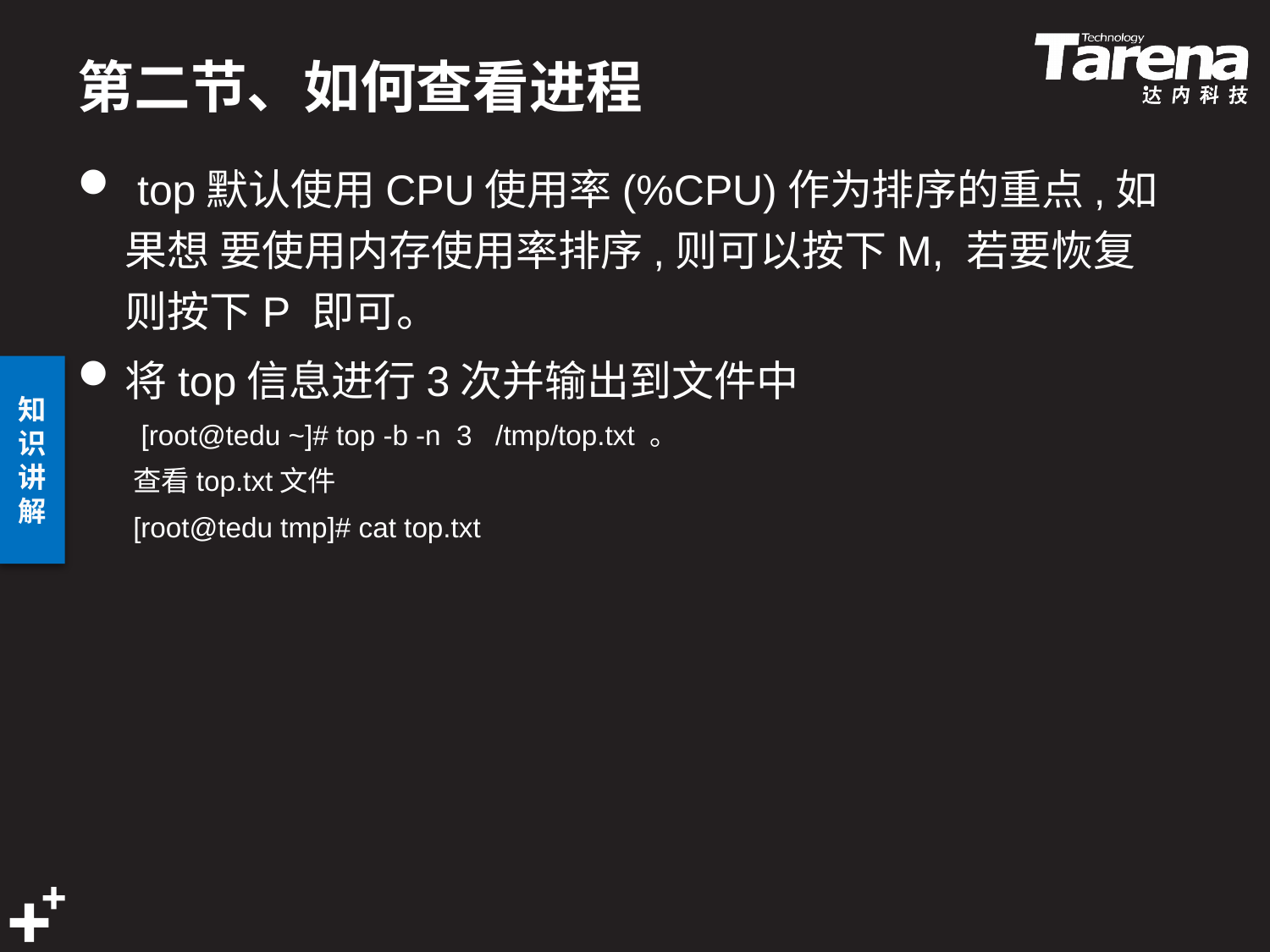

# 第二节、如何查看进程
 top默认使用CPU使用率(%CPU)作为排序的重点,如果想 要使用内存使用率排序,则可以按下M, 若要恢复则按下P 即可。
将top信息进行3次并输出到文件中
 [root@tedu ~]# top -b -n  3   /tmp/top.txt 。
查看top.txt文件
[root@tedu tmp]# cat top.txt
